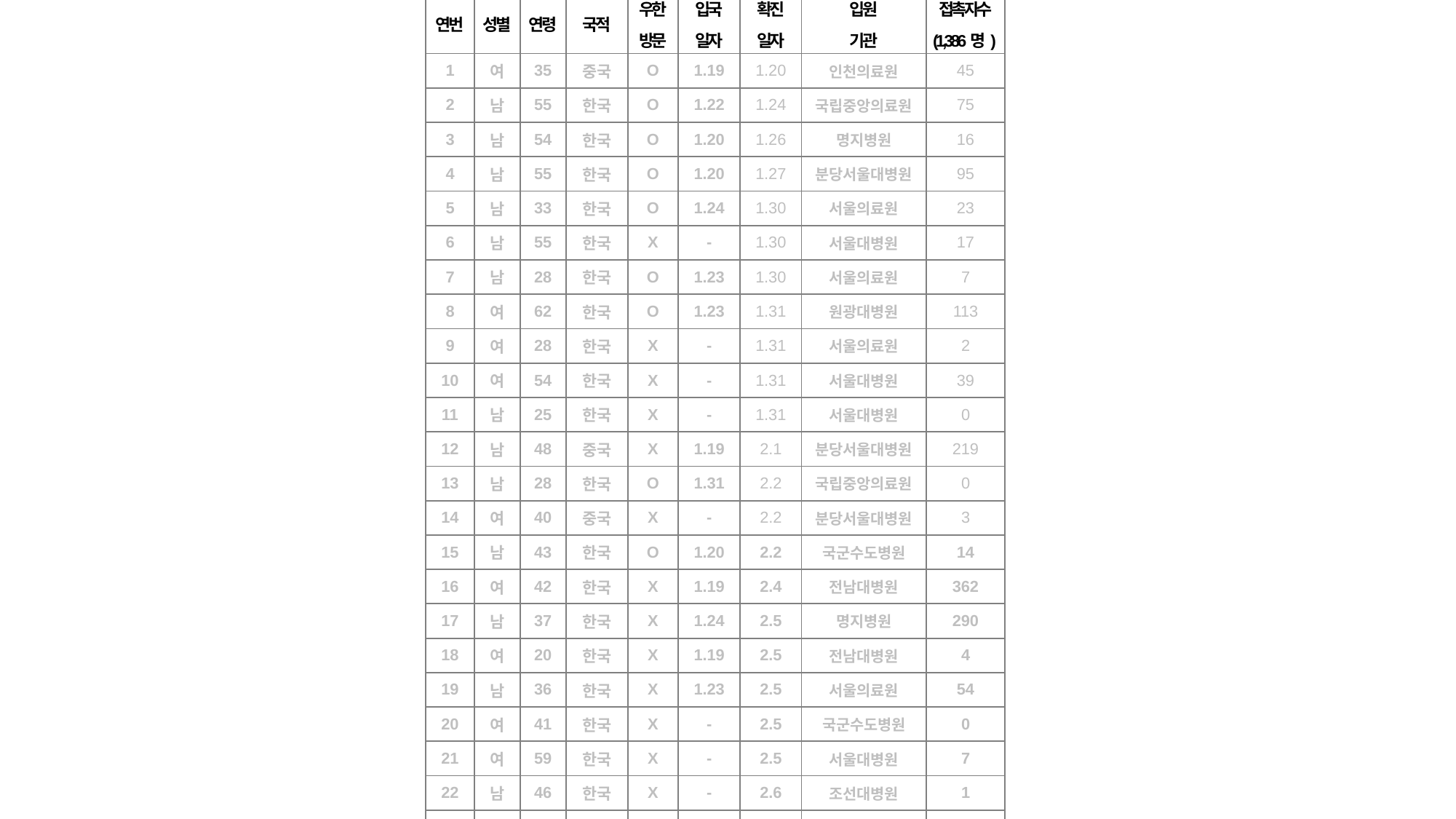

| 연번 | 성별 | 연령 | 국적 | 우한 방문 | 입국 일자 | 확진 일자 | 입원 기관 | 접촉자수 (1,386명) |
| --- | --- | --- | --- | --- | --- | --- | --- | --- |
| 1 | 여 | 35 | 중국 | O | 1.19 | 1.20 | 인천의료원 | 45 |
| 2 | 남 | 55 | 한국 | O | 1.22 | 1.24 | 국립중앙의료원 | 75 |
| 3 | 남 | 54 | 한국 | O | 1.20 | 1.26 | 명지병원 | 16 |
| 4 | 남 | 55 | 한국 | O | 1.20 | 1.27 | 분당서울대병원 | 95 |
| 5 | 남 | 33 | 한국 | O | 1.24 | 1.30 | 서울의료원 | 23 |
| 6 | 남 | 55 | 한국 | X | - | 1.30 | 서울대병원 | 17 |
| 7 | 남 | 28 | 한국 | O | 1.23 | 1.30 | 서울의료원 | 7 |
| 8 | 여 | 62 | 한국 | O | 1.23 | 1.31 | 원광대병원 | 113 |
| 9 | 여 | 28 | 한국 | X | - | 1.31 | 서울의료원 | 2 |
| 10 | 여 | 54 | 한국 | X | - | 1.31 | 서울대병원 | 39 |
| 11 | 남 | 25 | 한국 | X | - | 1.31 | 서울대병원 | 0 |
| 12 | 남 | 48 | 중국 | X | 1.19 | 2.1 | 분당서울대병원 | 219 |
| 13 | 남 | 28 | 한국 | O | 1.31 | 2.2 | 국립중앙의료원 | 0 |
| 14 | 여 | 40 | 중국 | X | - | 2.2 | 분당서울대병원 | 3 |
| 15 | 남 | 43 | 한국 | O | 1.20 | 2.2 | 국군수도병원 | 14 |
| 16 | 여 | 42 | 한국 | X | 1.19 | 2.4 | 전남대병원 | 362 |
| 17 | 남 | 37 | 한국 | X | 1.24 | 2.5 | 명지병원 | 290 |
| 18 | 여 | 20 | 한국 | X | 1.19 | 2.5 | 전남대병원 | 4 |
| 19 | 남 | 36 | 한국 | X | 1.23 | 2.5 | 서울의료원 | 54 |
| 20 | 여 | 41 | 한국 | X | - | 2.5 | 국군수도병원 | 0 |
| 21 | 여 | 59 | 한국 | X | - | 2.5 | 서울대병원 | 7 |
| 22 | 남 | 46 | 한국 | X | - | 2.6 | 조선대병원 | 1 |
| 23 | 여 | 57 | 중국 | O | 1.23 | 2.6 | 국립중앙의료원 | 확인중 |
| 24 | 남 | 28 | 한국 | O | 1.31 | 2.6 | 국립중앙의료원 | 0 |